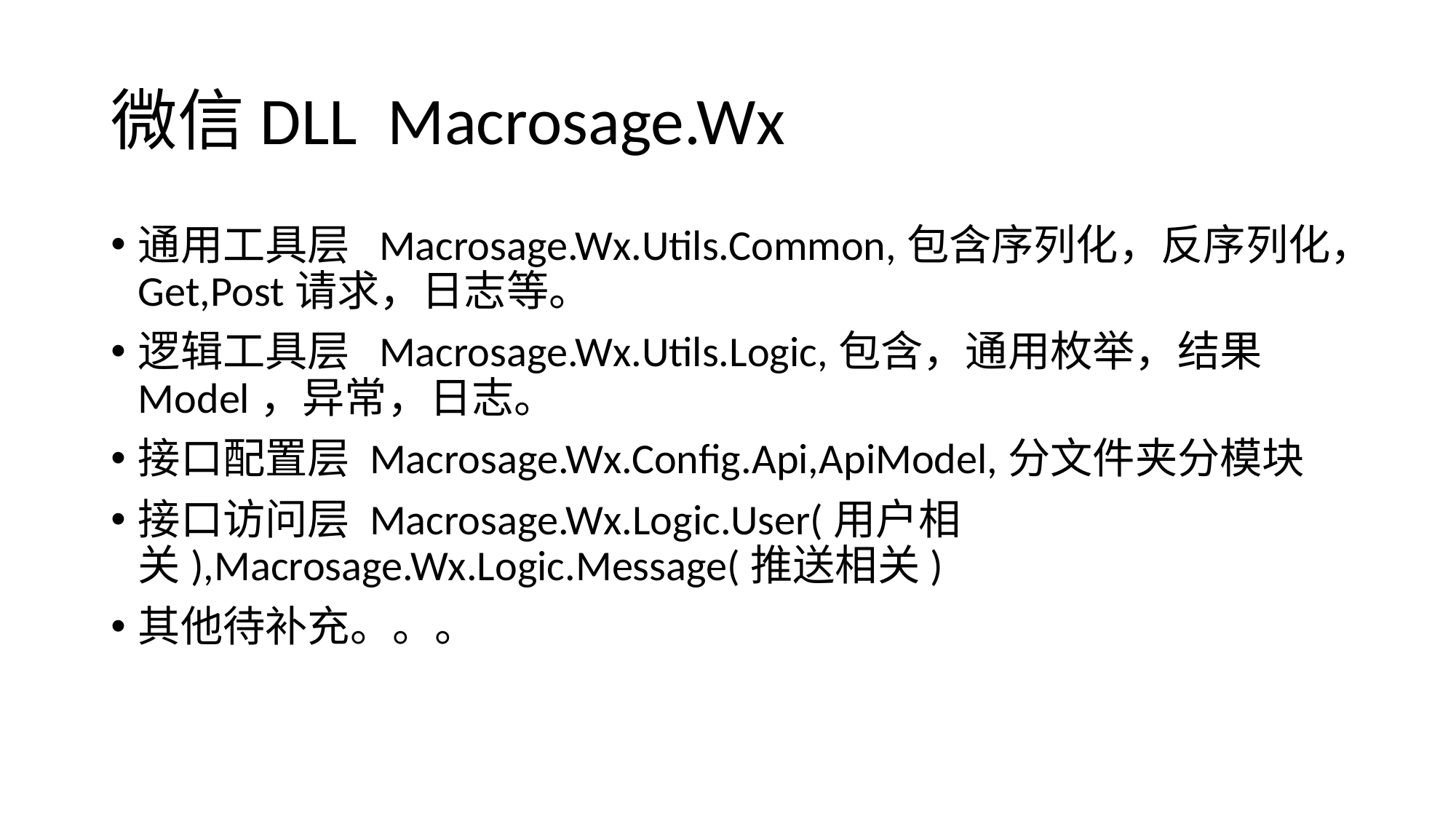

# 微信DLL  Macrosage.Wx
通用工具层  Macrosage.Wx.Utils.Common,包含序列化，反序列化，Get,Post请求，日志等。
逻辑工具层  Macrosage.Wx.Utils.Logic,包含，通用枚举，结果Model，异常，日志。
接口配置层 Macrosage.Wx.Config.Api,ApiModel,分文件夹分模块
接口访问层 Macrosage.Wx.Logic.User(用户相关),Macrosage.Wx.Logic.Message(推送相关)
其他待补充。。。